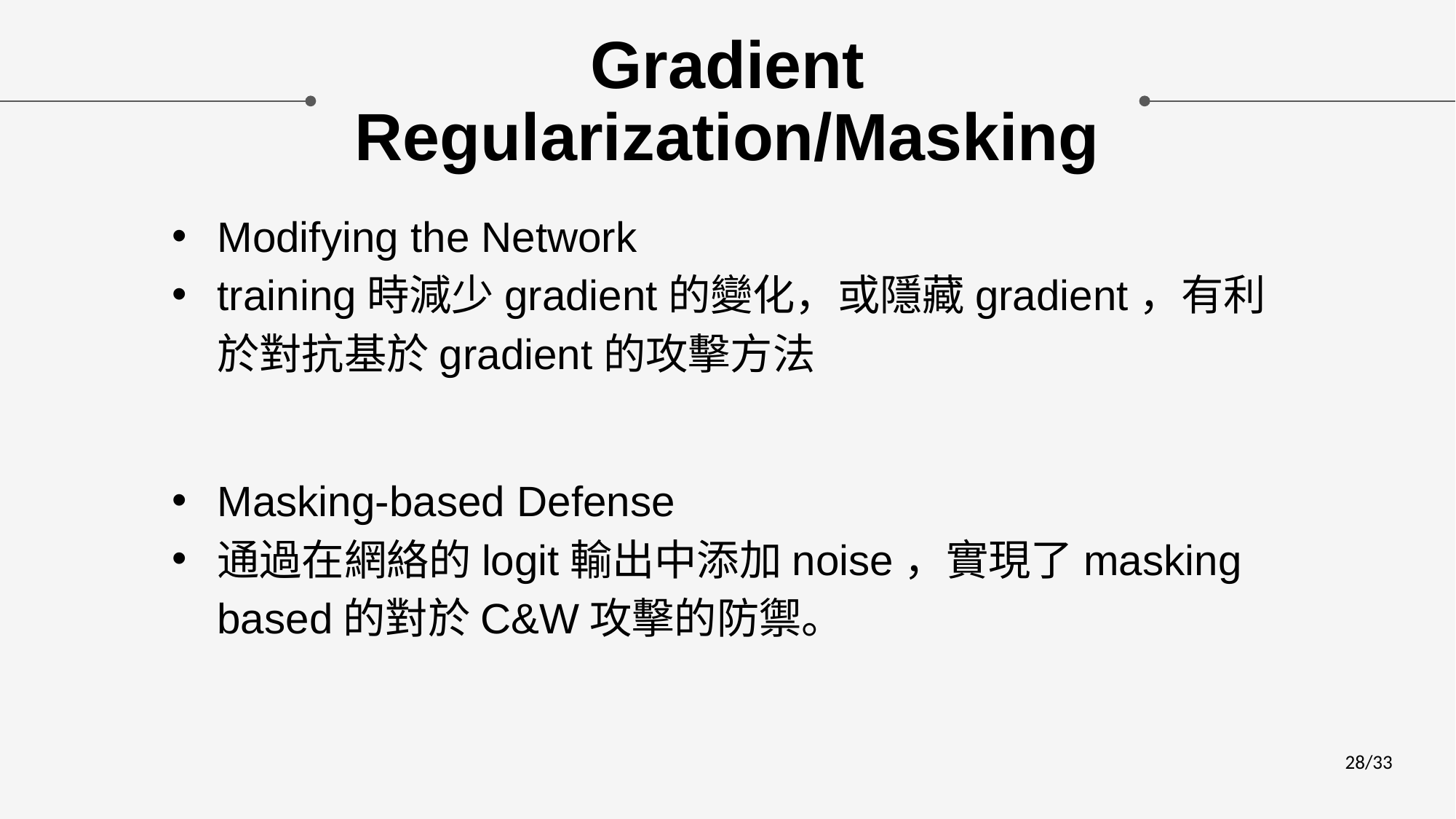

# Gradient Regularization/Masking

Modifying the Network
training時減少gradient的變化，或隱藏gradient，有利於對抗基於gradient的攻擊方法

Masking-based Defense
通過在網絡的logit輸出中添加noise，實現了masking based的對於C&W攻擊的防禦。
28/33